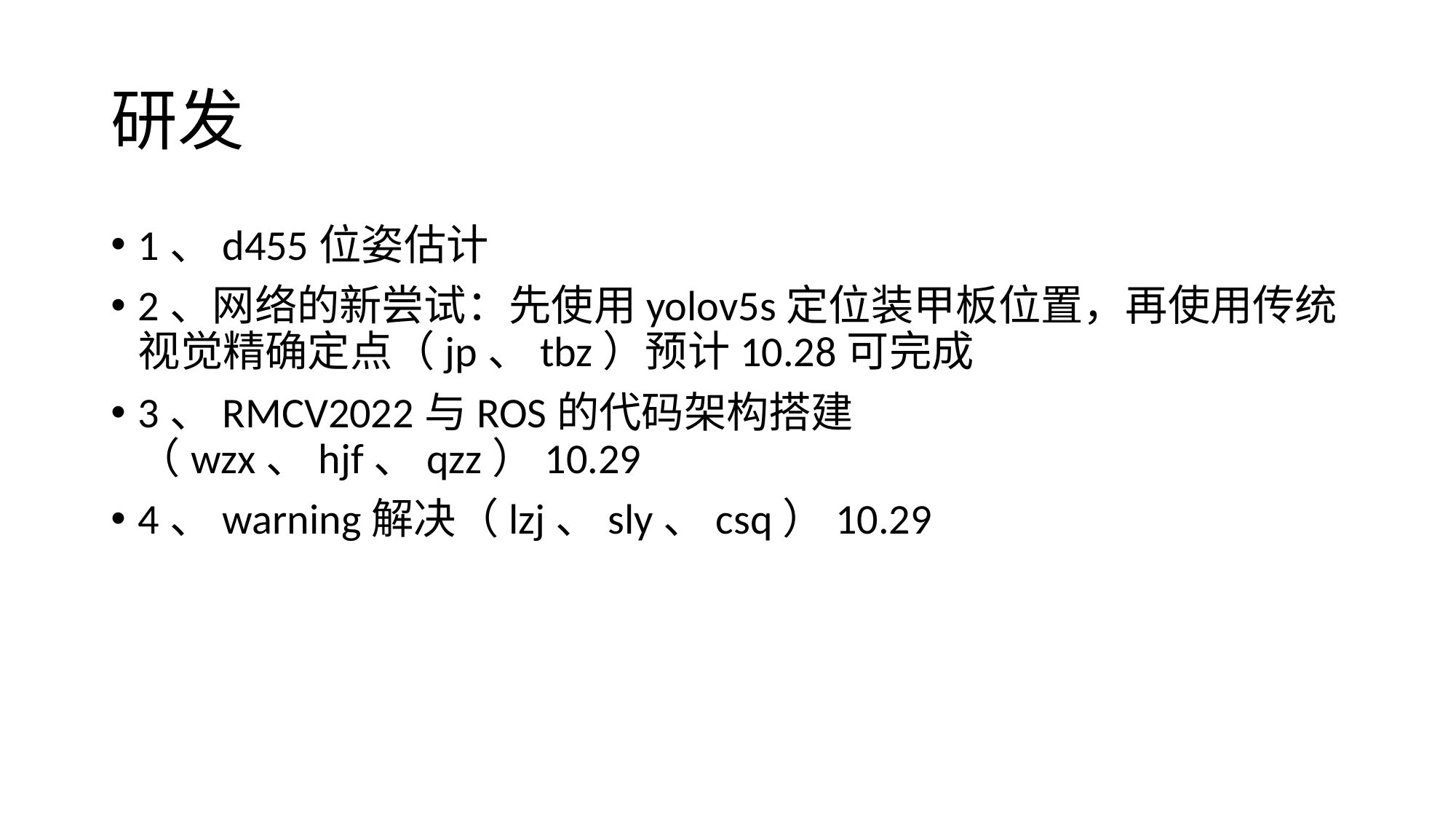

# 研发
1、d455位姿估计
2、网络的新尝试：先使用yolov5s定位装甲板位置，再使用传统视觉精确定点（jp、tbz）预计10.28可完成
3、RMCV2022与ROS的代码架构搭建（wzx、hjf、qzz）10.29
4、warning解决（lzj、sly、csq）10.29